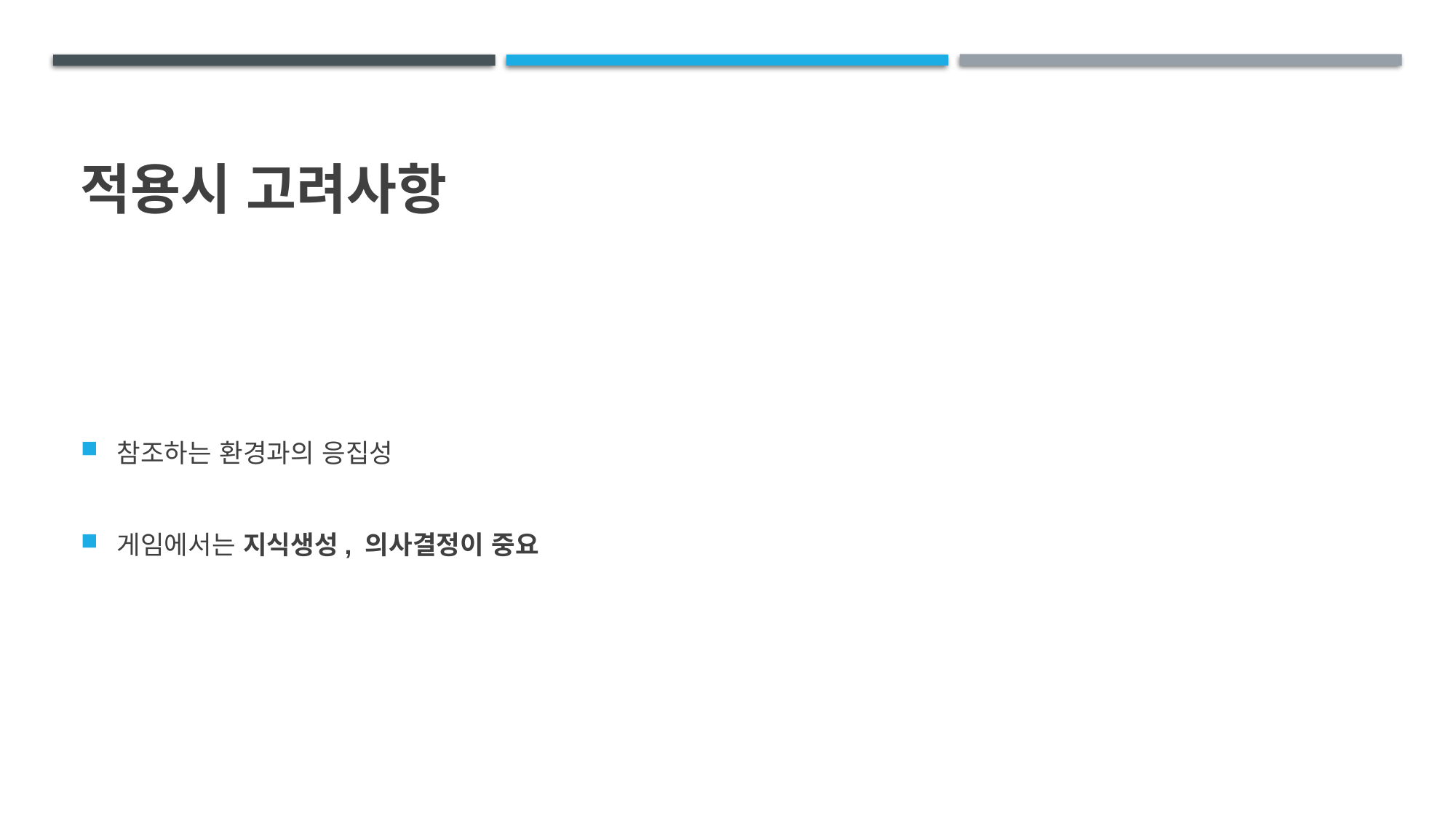

# 적용시 고려사항
참조하는 환경과의 응집성

게임에서는 지식생성, 의사결정이 중요